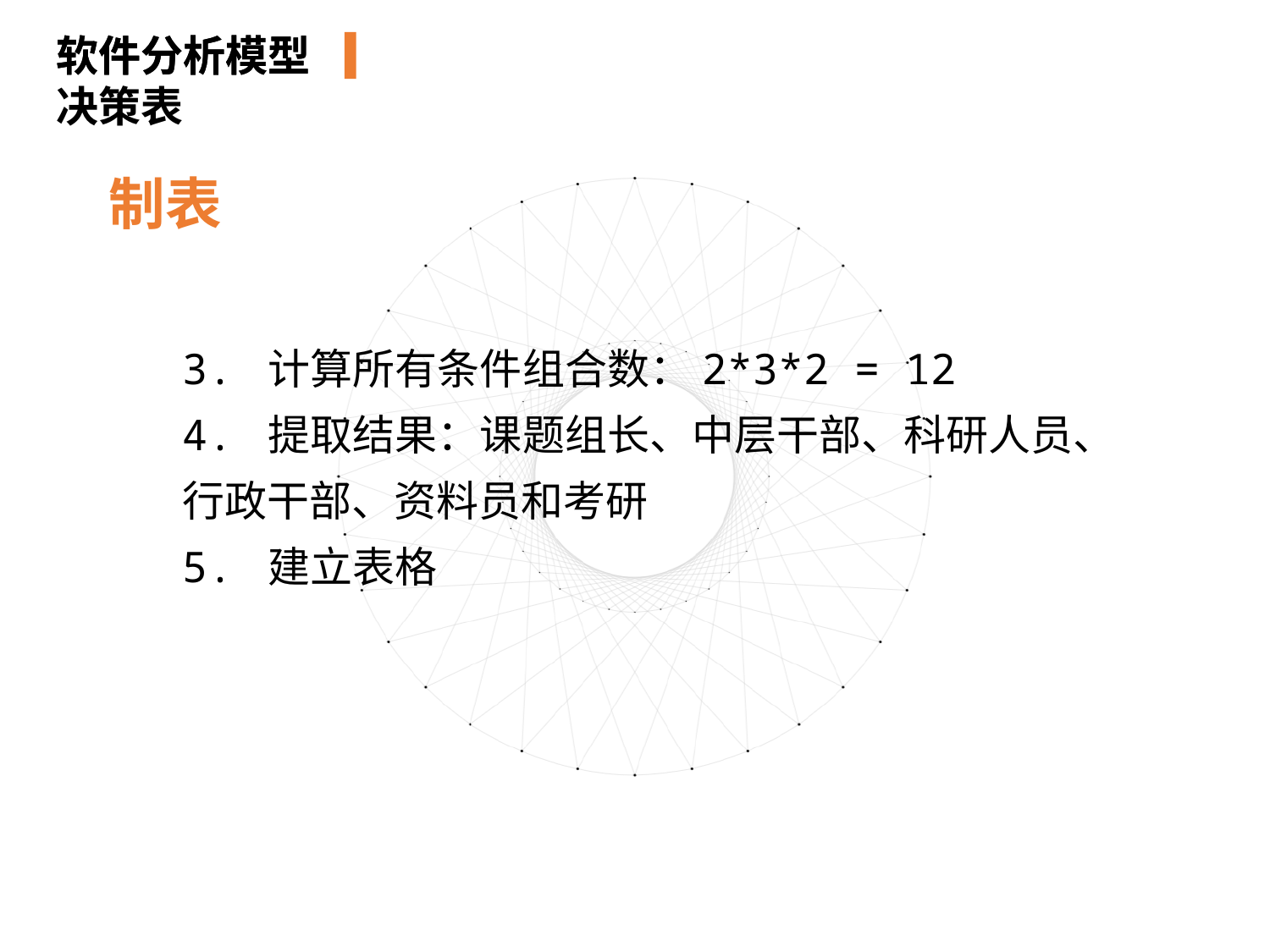

软件分析模型
软件分析模型决策表

制表

3. 计算所有条件组合数：2*3*2 = 12
4. 提取结果：课题组长、中层干部、科研人员、行政干部、资料员和考研
5. 建立表格